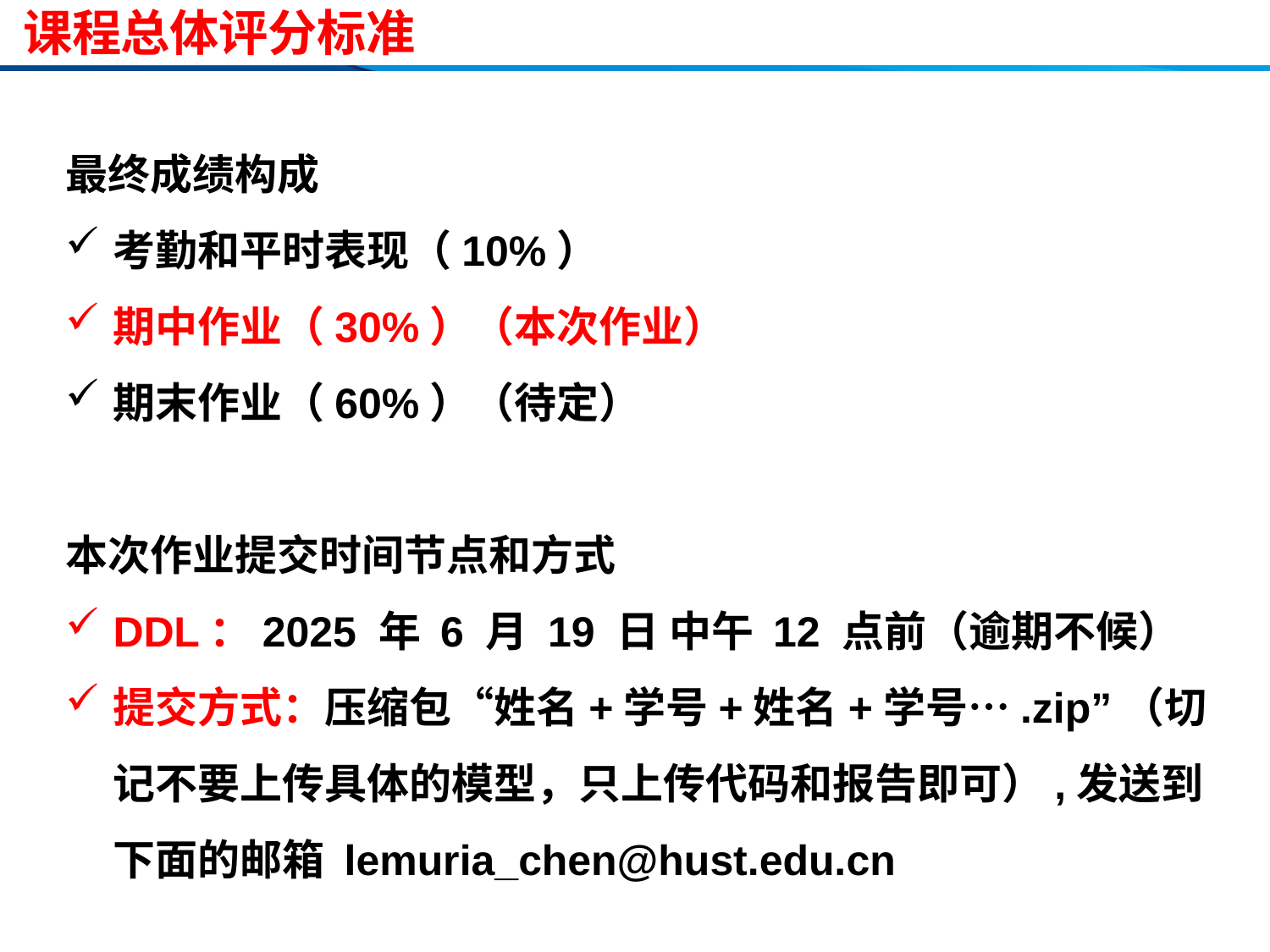

# 课程总体评分标准
最终成绩构成
考勤和平时表现（10%）
期中作业（30%）（本次作业）
期末作业（60%）（待定）

本次作业提交时间节点和方式
DDL：2025 年 6 月 19 日 中午 12 点前（逾期不候）
提交方式：压缩包“姓名+学号+姓名+学号….zip”（切记不要上传具体的模型，只上传代码和报告即可）,发送到下面的邮箱 lemuria_chen@hust.edu.cn